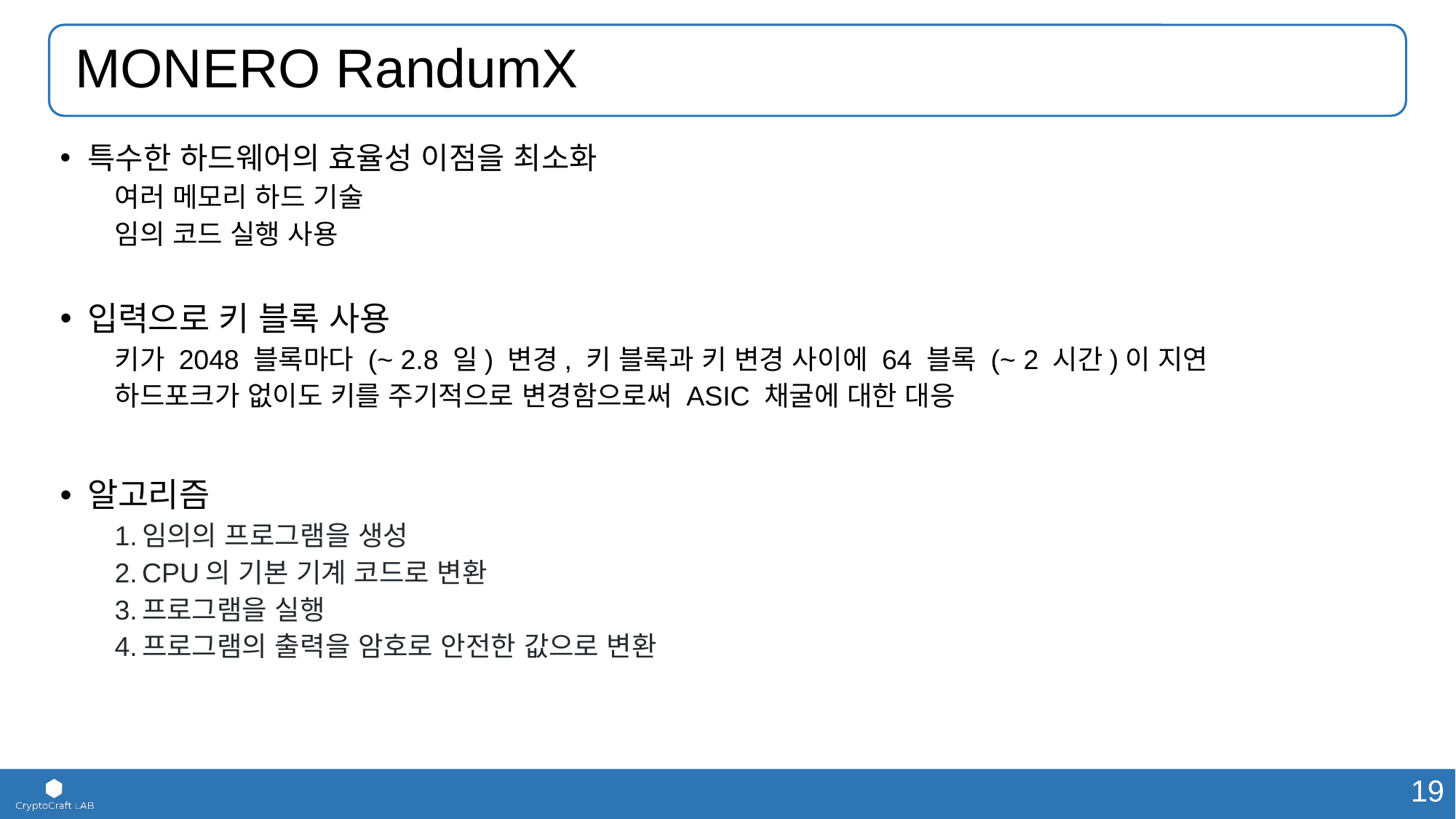

# MONERO RandumX
특수한 하드웨어의 효율성 이점을 최소화
여러 메모리 하드 기술
임의 코드 실행 사용

입력으로 키 블록 사용
키가 2048 블록마다 (~ 2.8 일) 변경, 키 블록과 키 변경 사이에 64 블록 (~ 2 시간)이 지연
하드포크가 없이도 키를 주기적으로 변경함으로써 ASIC 채굴에 대한 대응

알고리즘
임의의 프로그램을 생성
CPU의 기본 기계 코드로 변환
프로그램을 실행
프로그램의 출력을 암호로 안전한 값으로 변환